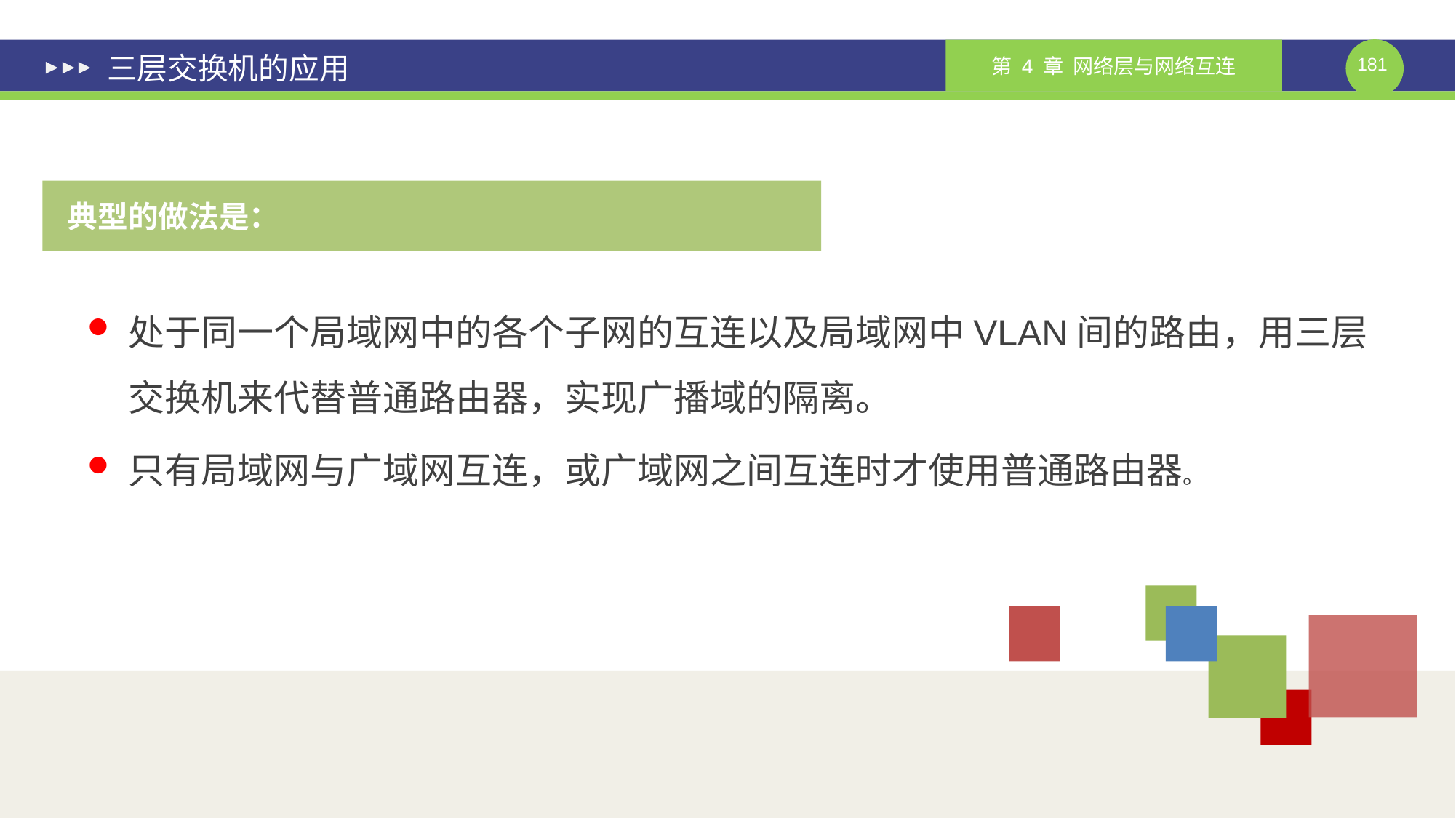

# 三层交换机的应用
 典型的做法是：
处于同一个局域网中的各个子网的互连以及局域网中VLAN间的路由，用三层交换机来代替普通路由器，实现广播域的隔离。
只有局域网与广域网互连，或广域网之间互连时才使用普通路由器。

课件制作人：谢钧  谢希仁